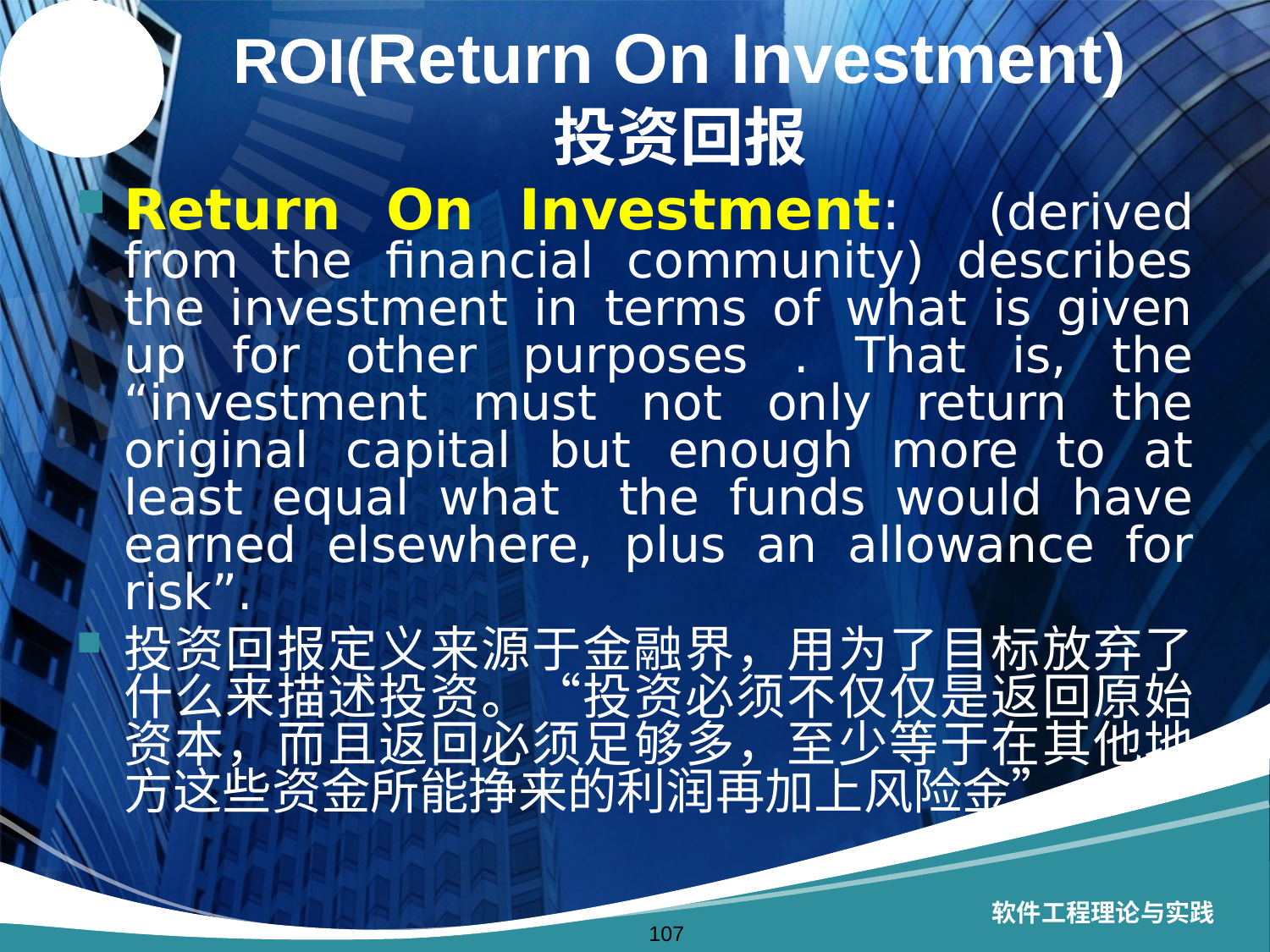

# ROI(Return On Investment) 投资回报
Return On Investment:  (derived from the financial community) describes the investment in terms of what is given up for other purposes . That is, the “investment must not only return the original capital but enough more to at least equal what  the funds would have earned elsewhere, plus an allowance for risk”.
投资回报定义来源于金融界，用为了目标放弃了什么来描述投资。“投资必须不仅仅是返回原始资本，而且返回必须足够多，至少等于在其他地方这些资金所能挣来的利润再加上风险金”
软件工程理论与实践
107